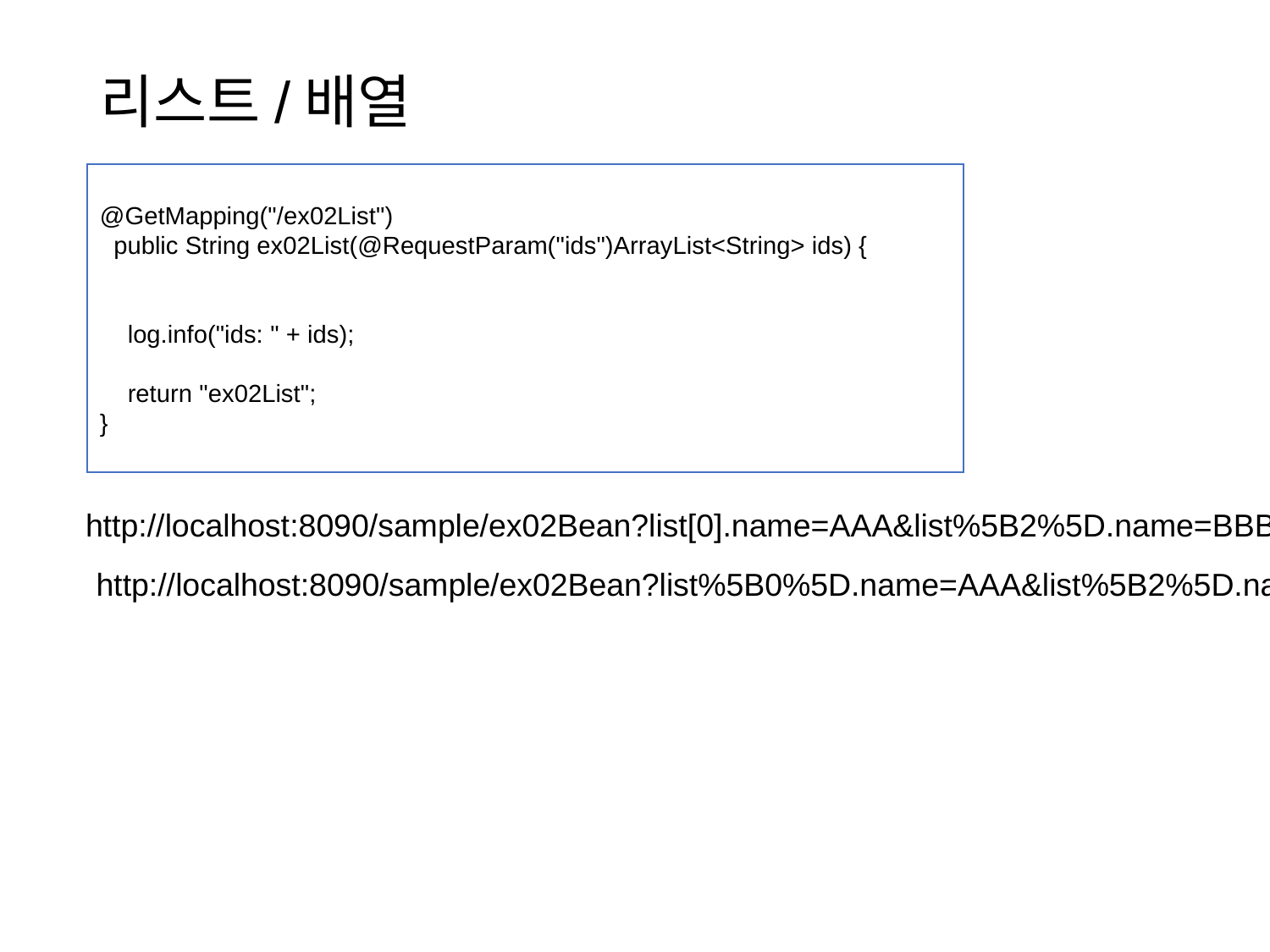

# 리스트/배열

@GetMapping("/ex02List")
  public String ex02List(@RequestParam("ids")ArrayList<String> ids) {

    log.info("ids: " + ids);

    return "ex02List";
}

http://localhost:8090/sample/ex02Bean?list[0].name=AAA&list%5B2%5D.name=BBB

http://localhost:8090/sample/ex02Bean?list%5B0%5D.name=AAA&list%5B2%5D.name=BBB